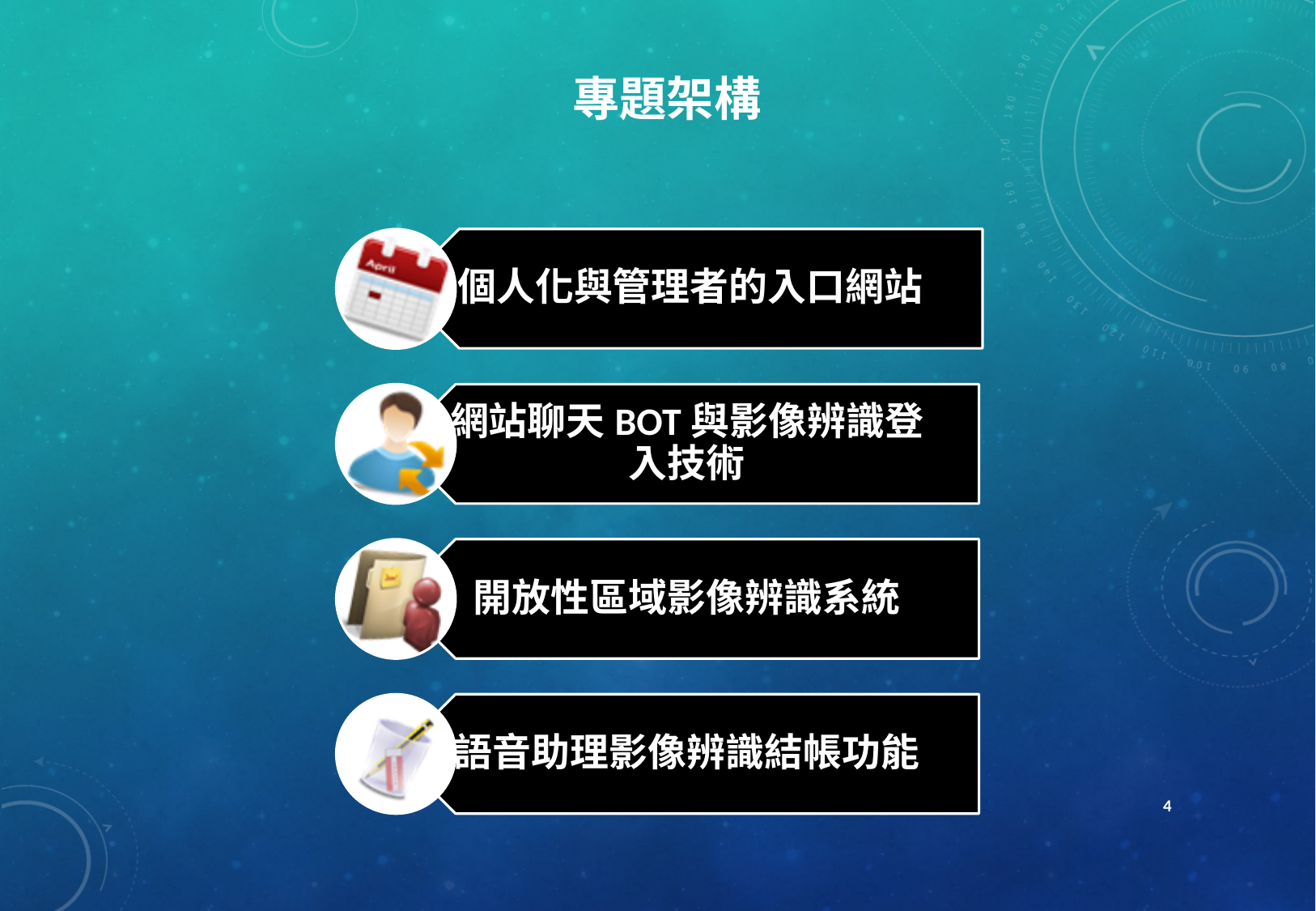

# 專題架構
個人化與管理者的入口網站
網站聊天BOT與影像辨識登入技術
開放性區域影像辨識系統
語音助理影像辨識結帳功能

4